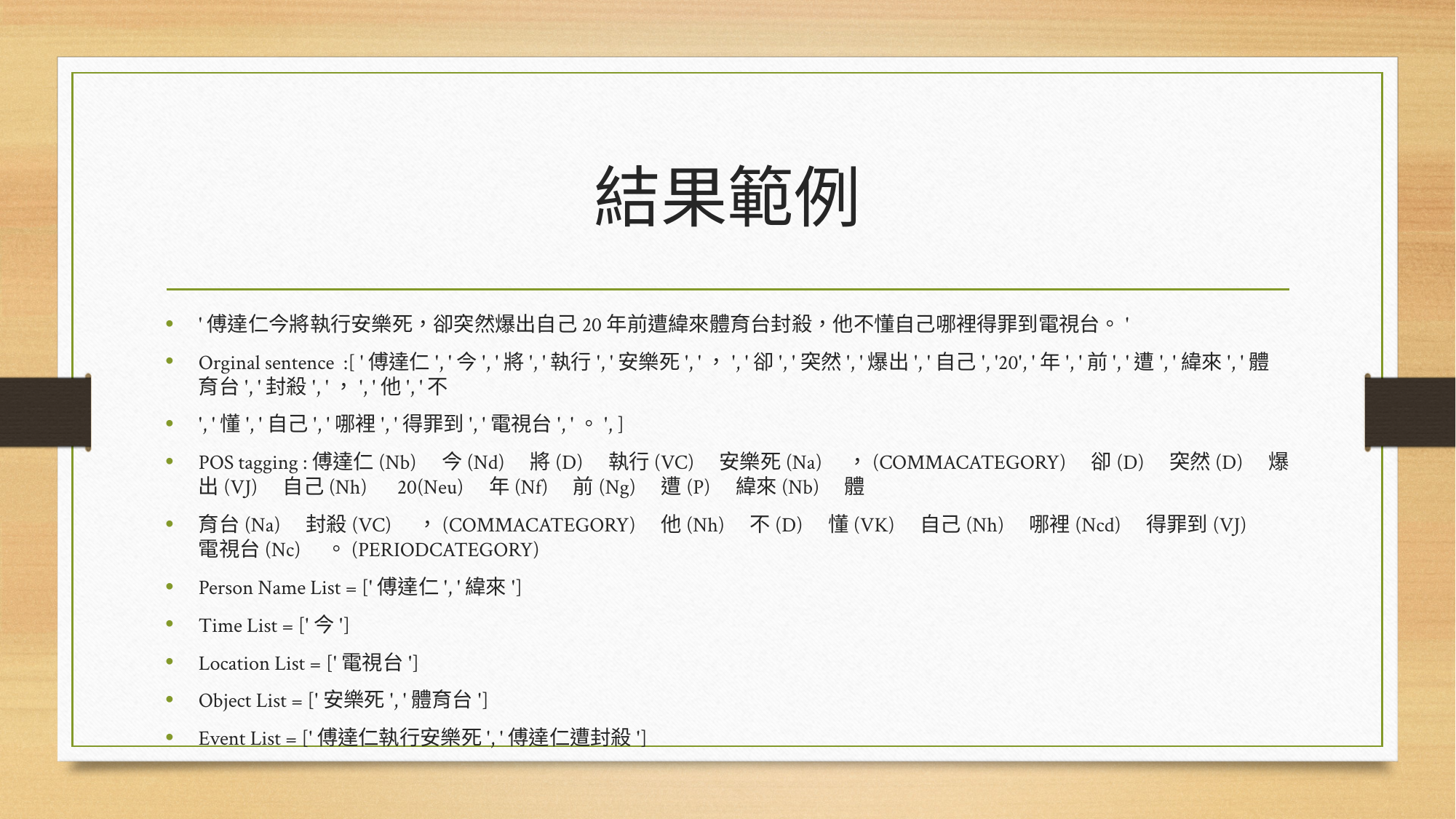

# 結果範例
'傅達仁今將執行安樂死，卻突然爆出自己20年前遭緯來體育台封殺，他不懂自己哪裡得罪到電視台。'
Orginal sentence  :[ '傅達仁', '今', '將', '執行', '安樂死', '，', '卻', '突然', '爆出', '自己', '20', '年', '前', '遭', '緯來', '體育台', '封殺', '，', '他', '不
', '懂', '自己', '哪裡', '得罪到', '電視台', '。', ]
POS tagging :傅達仁(Nb)　今(Nd)　將(D)　執行(VC)　安樂死(Na)　，(COMMACATEGORY)　卻(D)　突然(D)　爆出(VJ)　自己(Nh)　20(Neu)　年(Nf)　前(Ng)　遭(P)　緯來(Nb)　體
育台(Na)　封殺(VC)　，(COMMACATEGORY)　他(Nh)　不(D)　懂(VK)　自己(Nh)　哪裡(Ncd)　得罪到(VJ)　電視台(Nc)　。(PERIODCATEGORY)
Person Name List = ['傅達仁', '緯來']
Time List = ['今']
Location List = ['電視台']
Object List = ['安樂死', '體育台']
Event List = ['傅達仁執行安樂死', '傅達仁遭封殺']